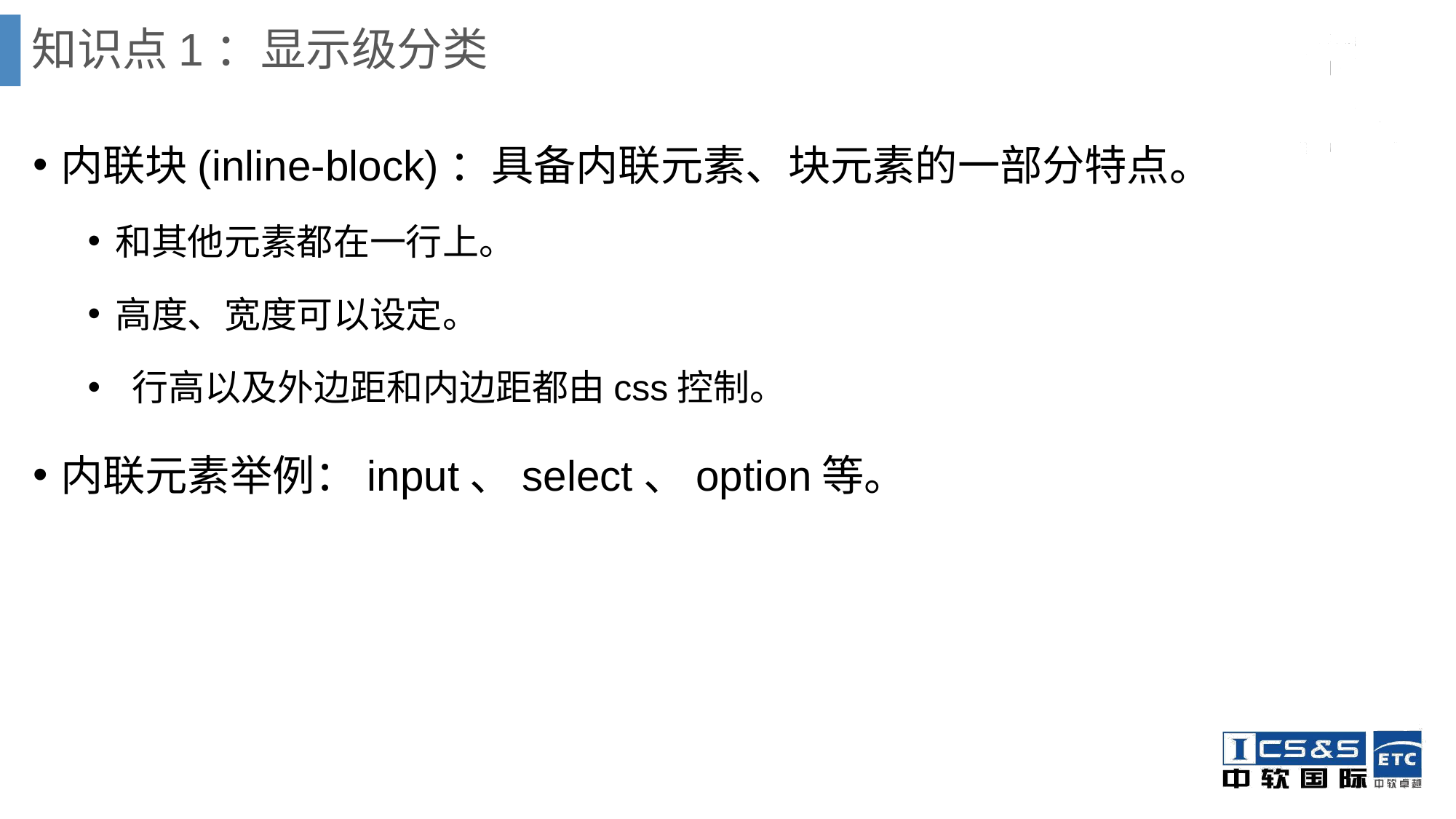

# 知识点1：显示级分类
内联块(inline-block)：具备内联元素、块元素的一部分特点。
和其他元素都在一行上。
高度、宽度可以设定。
 行高以及外边距和内边距都由css控制。
内联元素举例：input、select、option等。